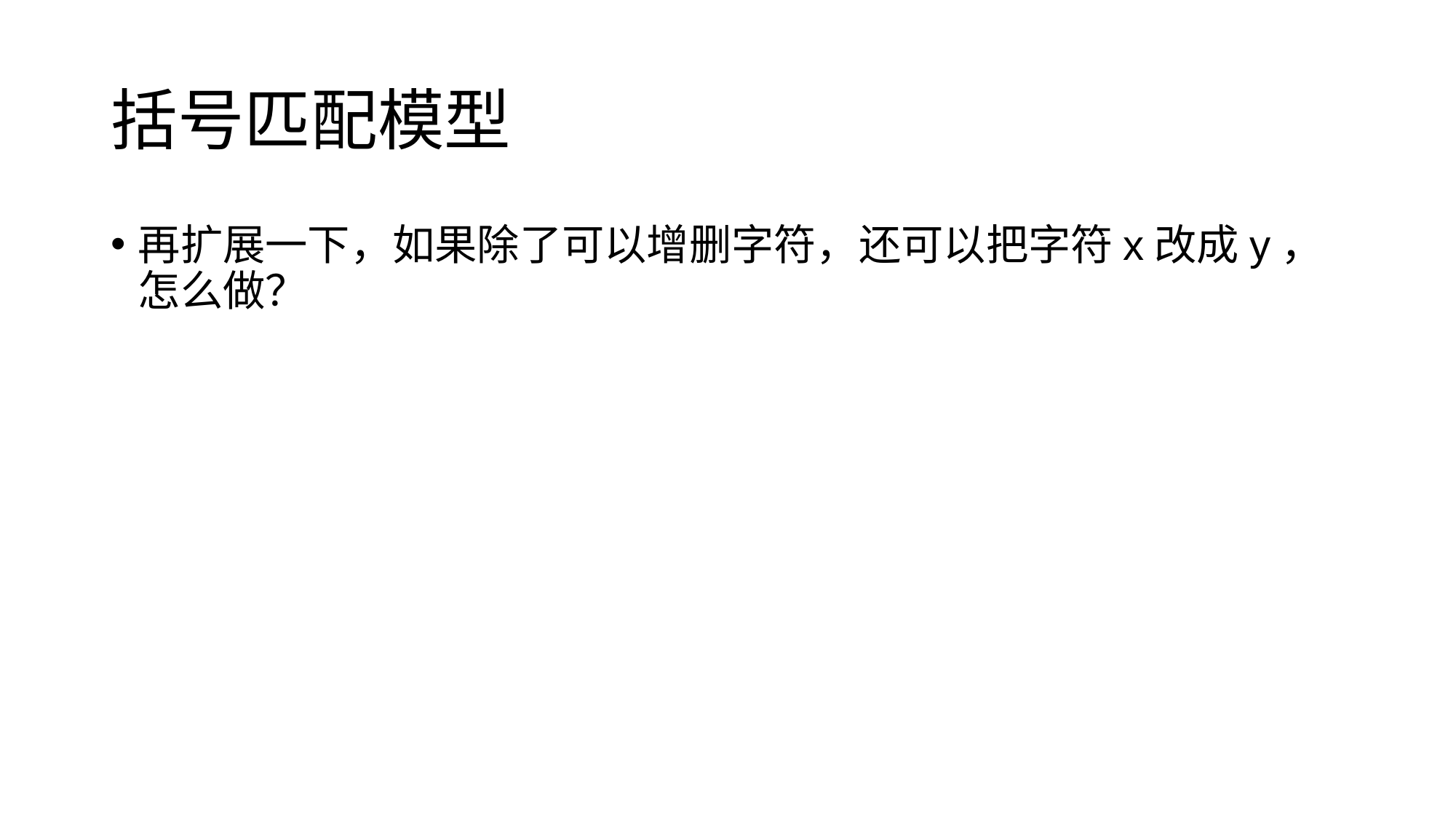

# 括号匹配模型
再扩展一下，如果除了可以增删字符，还可以把字符x改成y，怎么做？